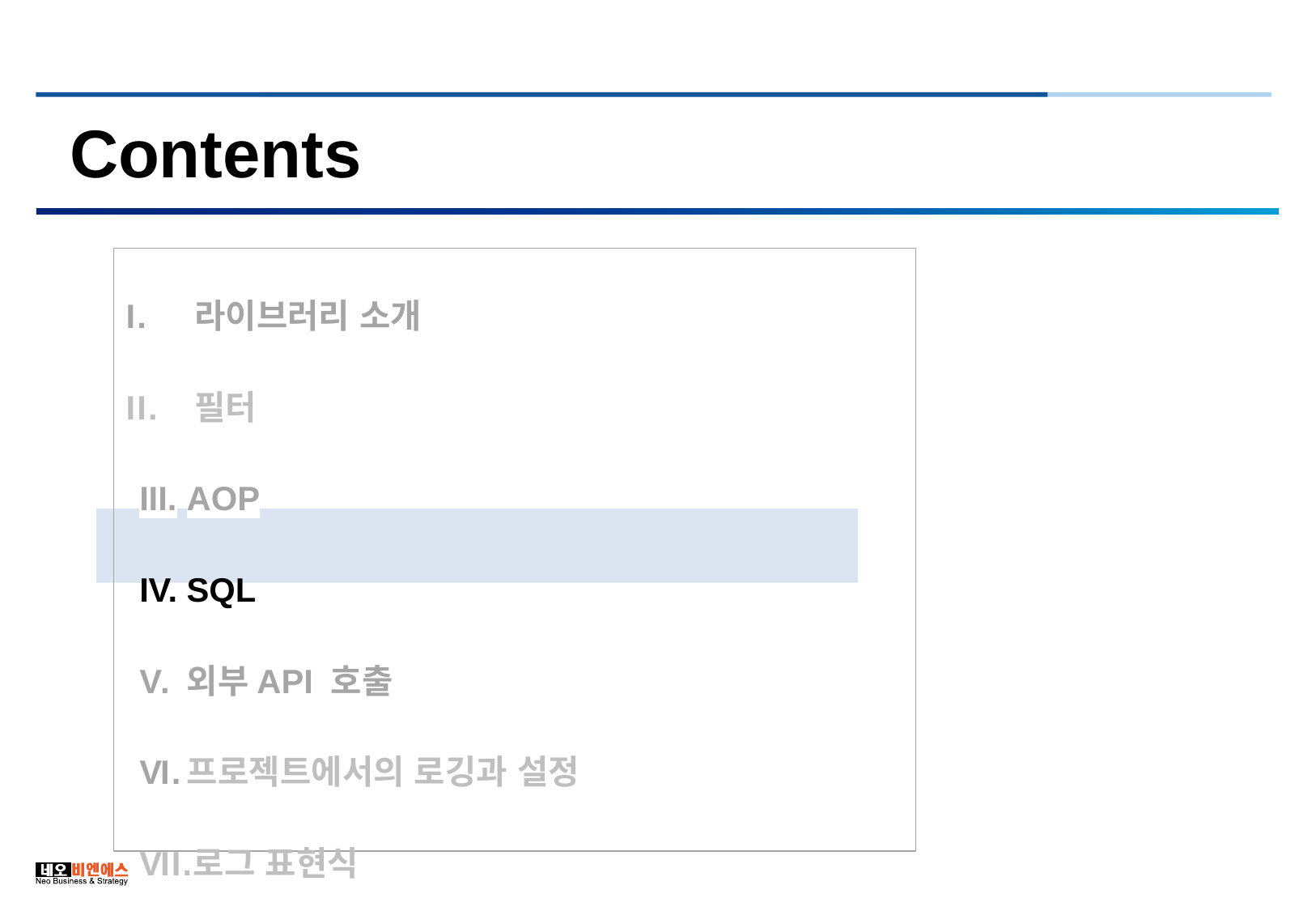

Contents
라이브러리 소개
필터
AOP
SQL
외부API 호출
프로젝트에서의 로깅과 설정
로그 표현식